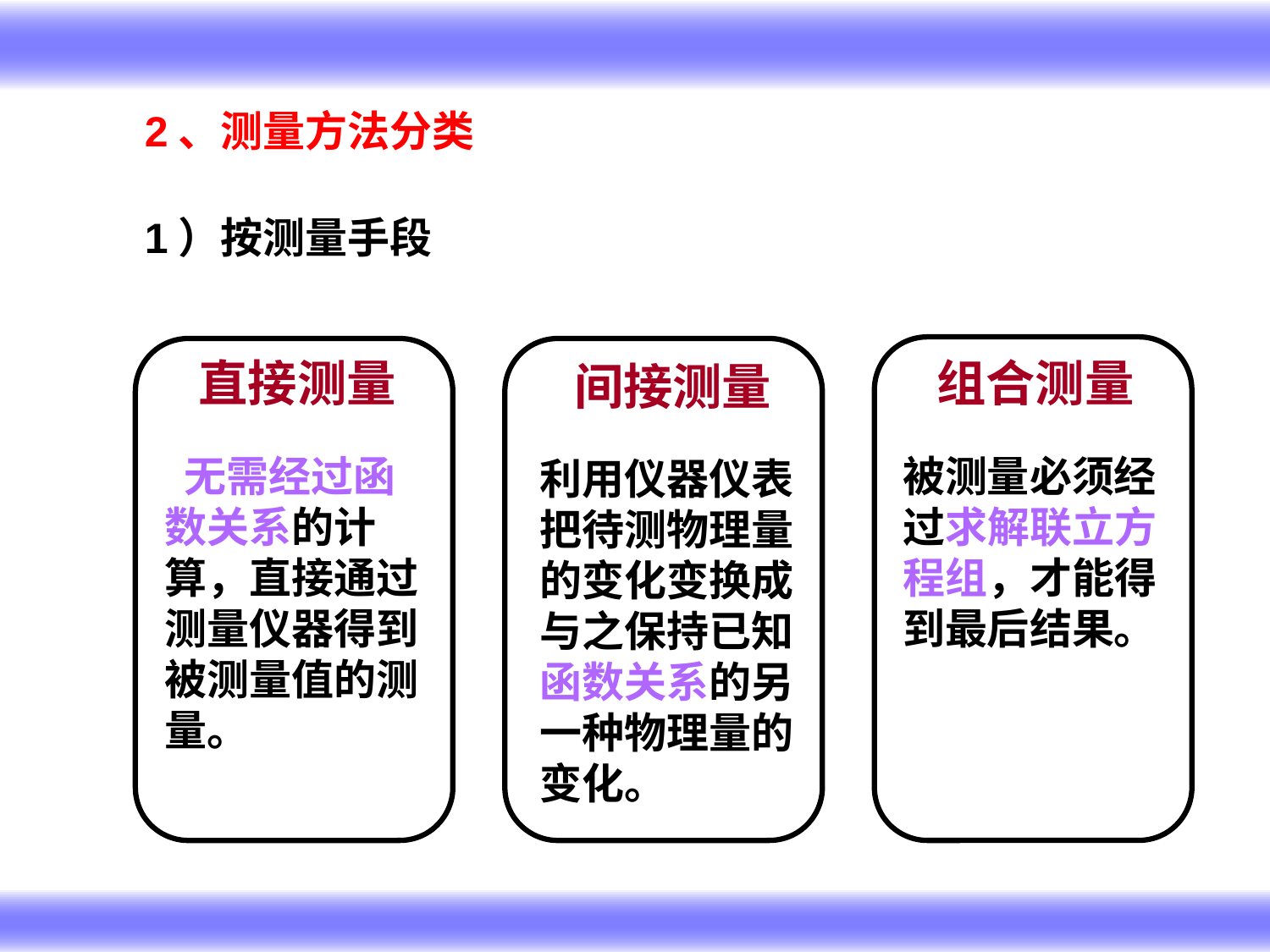

2、测量方法分类
1）按测量手段

  直接测量

 无需经过函数关系的计算，直接通过测量仪器得到被测量值的测量。
  组合测量

被测量必须经过求解联立方程组，才能得到最后结果。
  间接测量

利用仪器仪表把待测物理量的变化变换成与之保持已知函数关系的另一种物理量的变化。
12